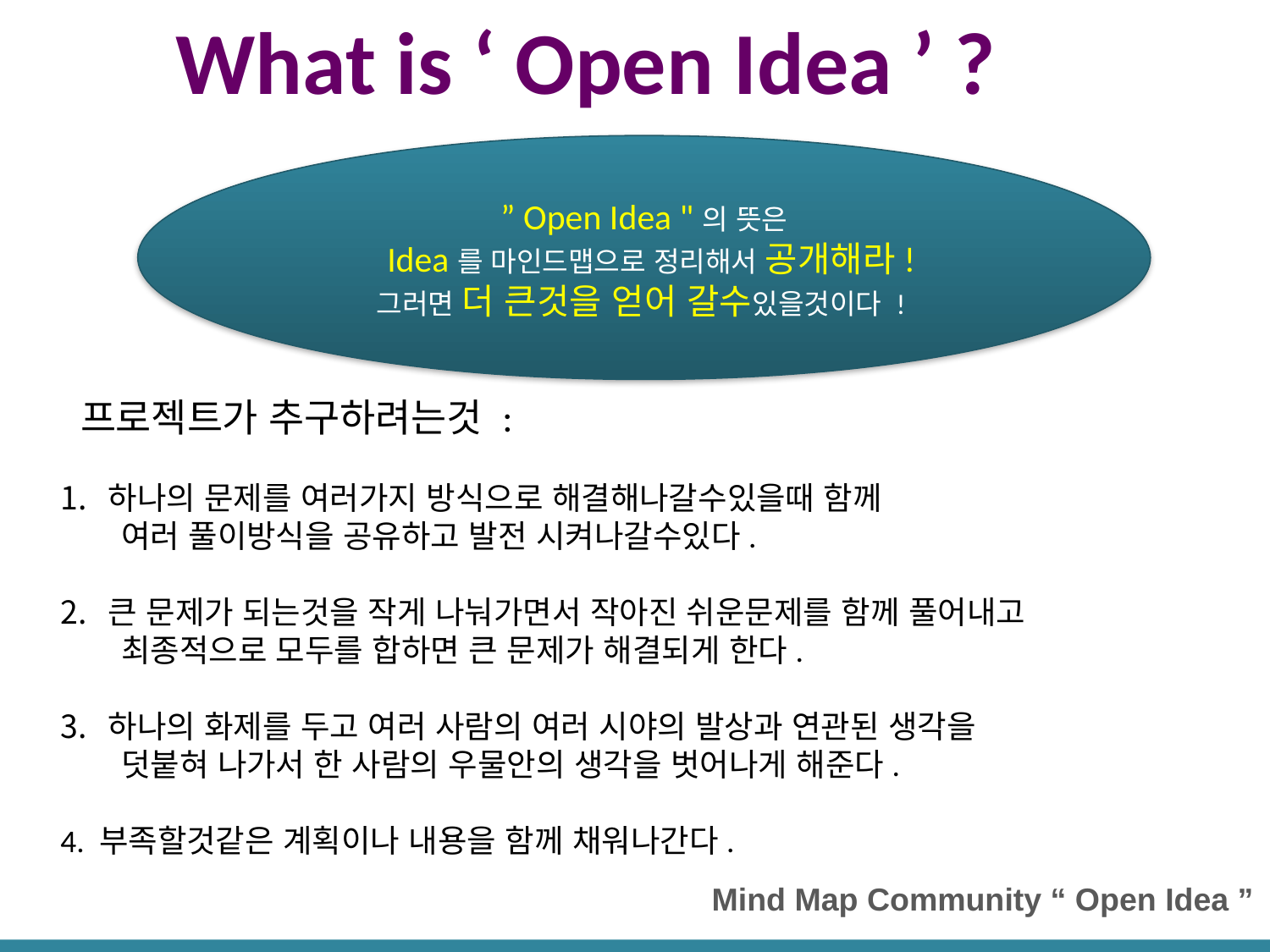

What is ‘ Open Idea ’ ?
” Open Idea "의 뜻은
  Idea를 마인드맵으로 정리해서 공개해라!
그러면 더 큰것을 얻어 갈수있을것이다 !
 프로젝트가 추구하려는것 :

하나의 문제를 여러가지 방식으로 해결해나갈수있을때 함께
      여러 풀이방식을 공유하고 발전 시켜나갈수있다.

큰 문제가 되는것을 작게 나눠가면서 작아진 쉬운문제를 함께 풀어내고
      최종적으로 모두를 합하면 큰 문제가 해결되게 한다.

하나의 화제를 두고 여러 사람의 여러 시야의 발상과 연관된 생각을
      덧붙혀 나가서 한 사람의 우물안의 생각을 벗어나게 해준다.

4. 부족할것같은 계획이나 내용을 함께 채워나간다.
Mind Map Community “ Open Idea ”